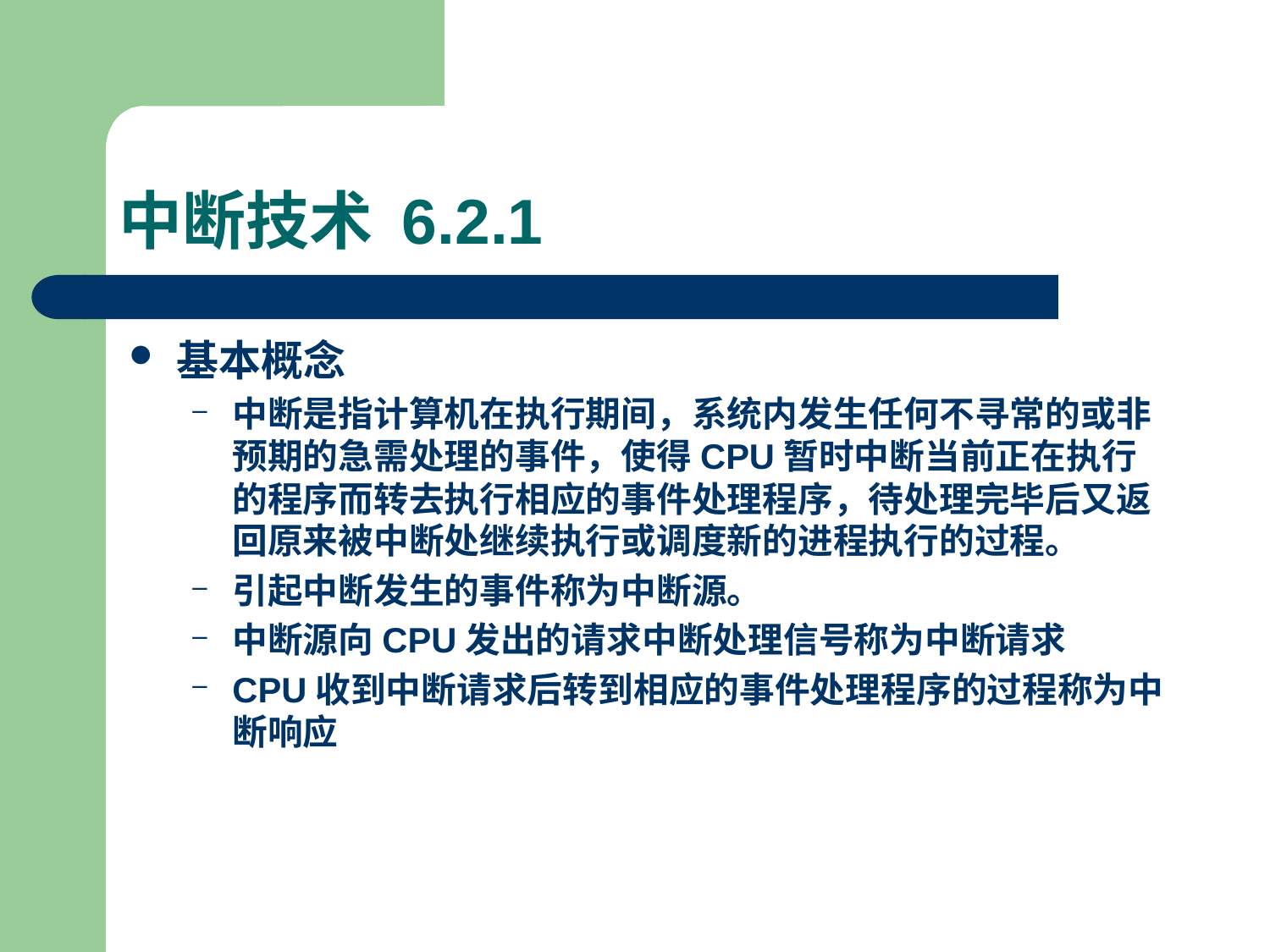

# 中断技术 6.2.1
基本概念
中断是指计算机在执行期间，系统内发生任何不寻常的或非预期的急需处理的事件，使得CPU暂时中断当前正在执行的程序而转去执行相应的事件处理程序，待处理完毕后又返回原来被中断处继续执行或调度新的进程执行的过程。
引起中断发生的事件称为中断源。
中断源向CPU发出的请求中断处理信号称为中断请求
CPU收到中断请求后转到相应的事件处理程序的过程称为中断响应